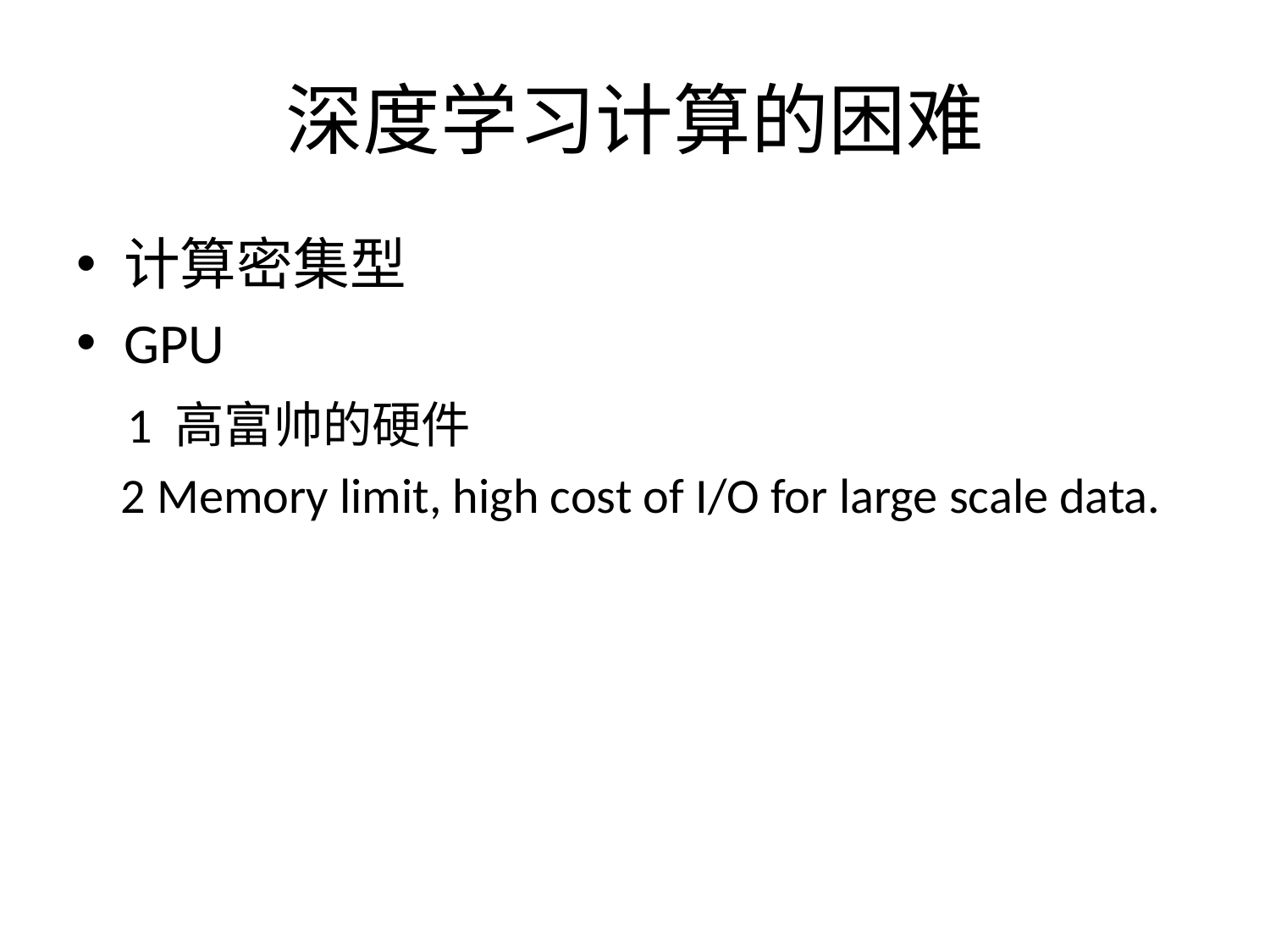

# 深度学习计算的困难
计算密集型
GPU
    1 高富帅的硬件
    2 Memory limit, high cost of I/O for large scale data.